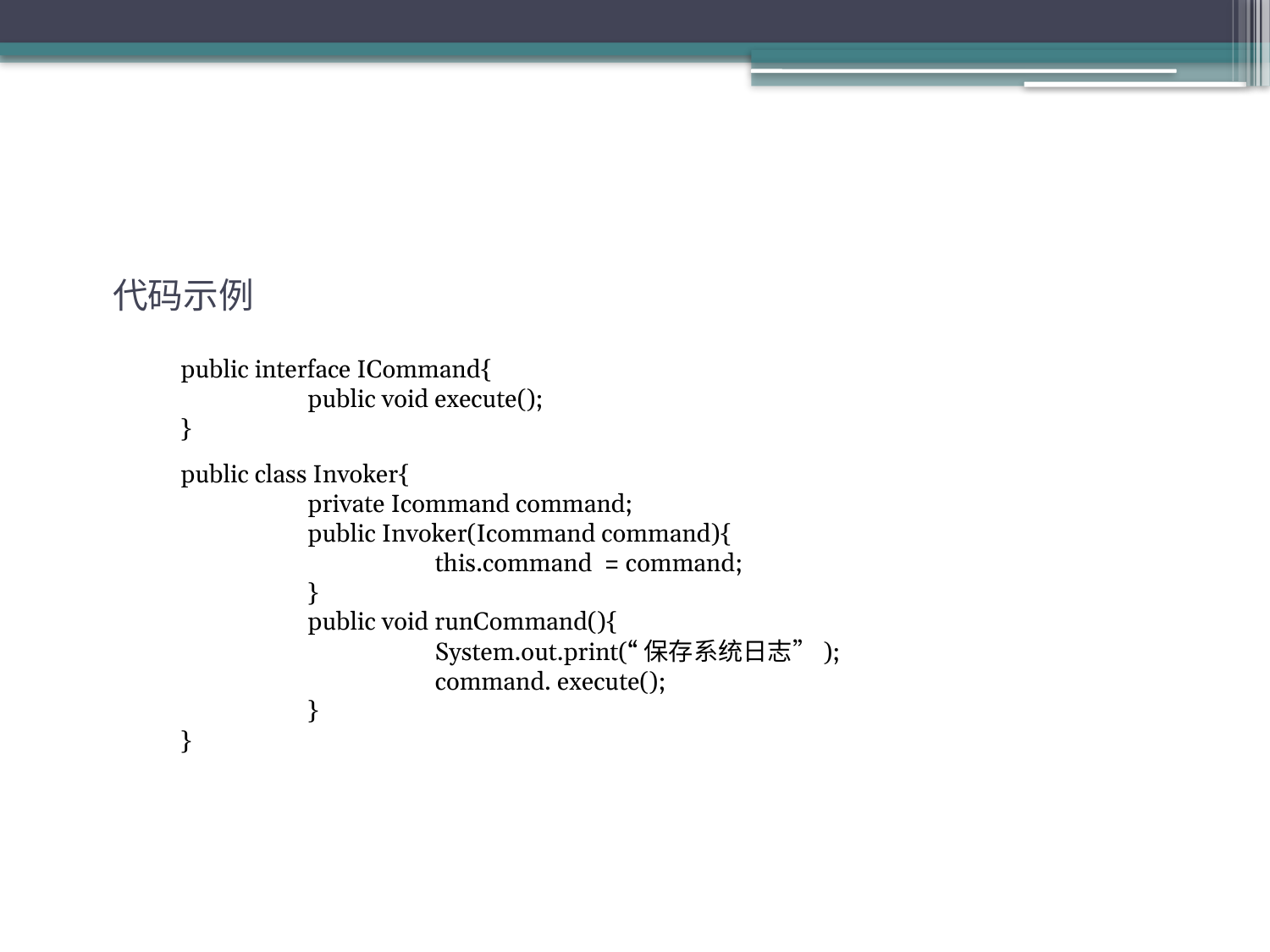

代码示例
public interface ICommand{
	public void execute();
}
public class Invoker{
	private Icommand command;
	public Invoker(Icommand command){
		this.command  = command;
	}
	public void runCommand(){
		System.out.print(“保存系统日志”);
		command. execute();
	}
}